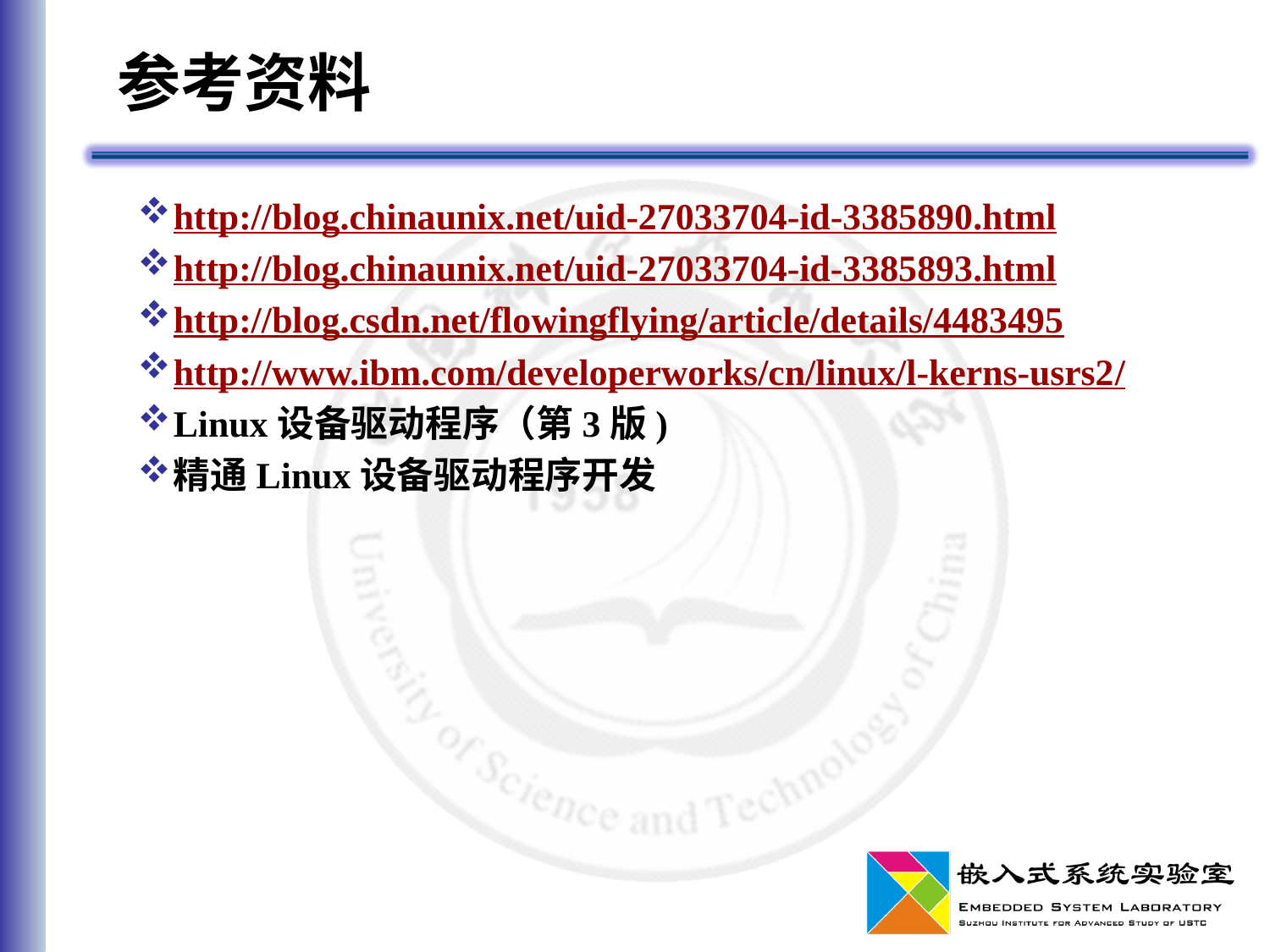

# 参考资料
http://blog.chinaunix.net/uid-27033704-id-3385890.html
http://blog.chinaunix.net/uid-27033704-id-3385893.html
http://blog.csdn.net/flowingflying/article/details/4483495
http://www.ibm.com/developerworks/cn/linux/l-kerns-usrs2/
Linux设备驱动程序（第3版)
精通Linux设备驱动程序开发